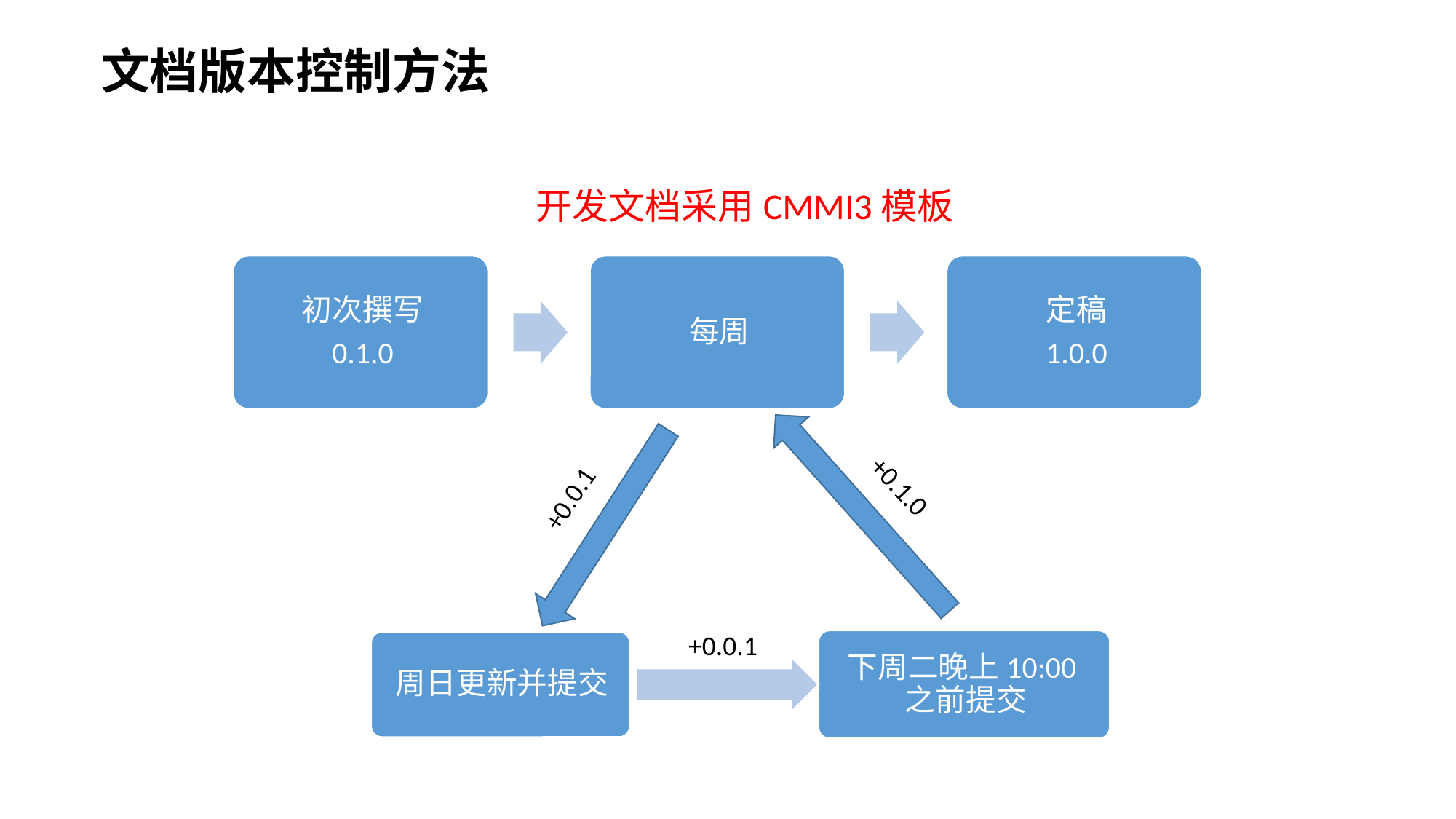

文档版本控制方法
初次撰写
0.1.0

每周

定稿
1.0.0
开发文档采用CMMI3模板

+0.1.0
+0.0.1

周日更新并提交

下周二晚上10:00之前提交
+0.0.1